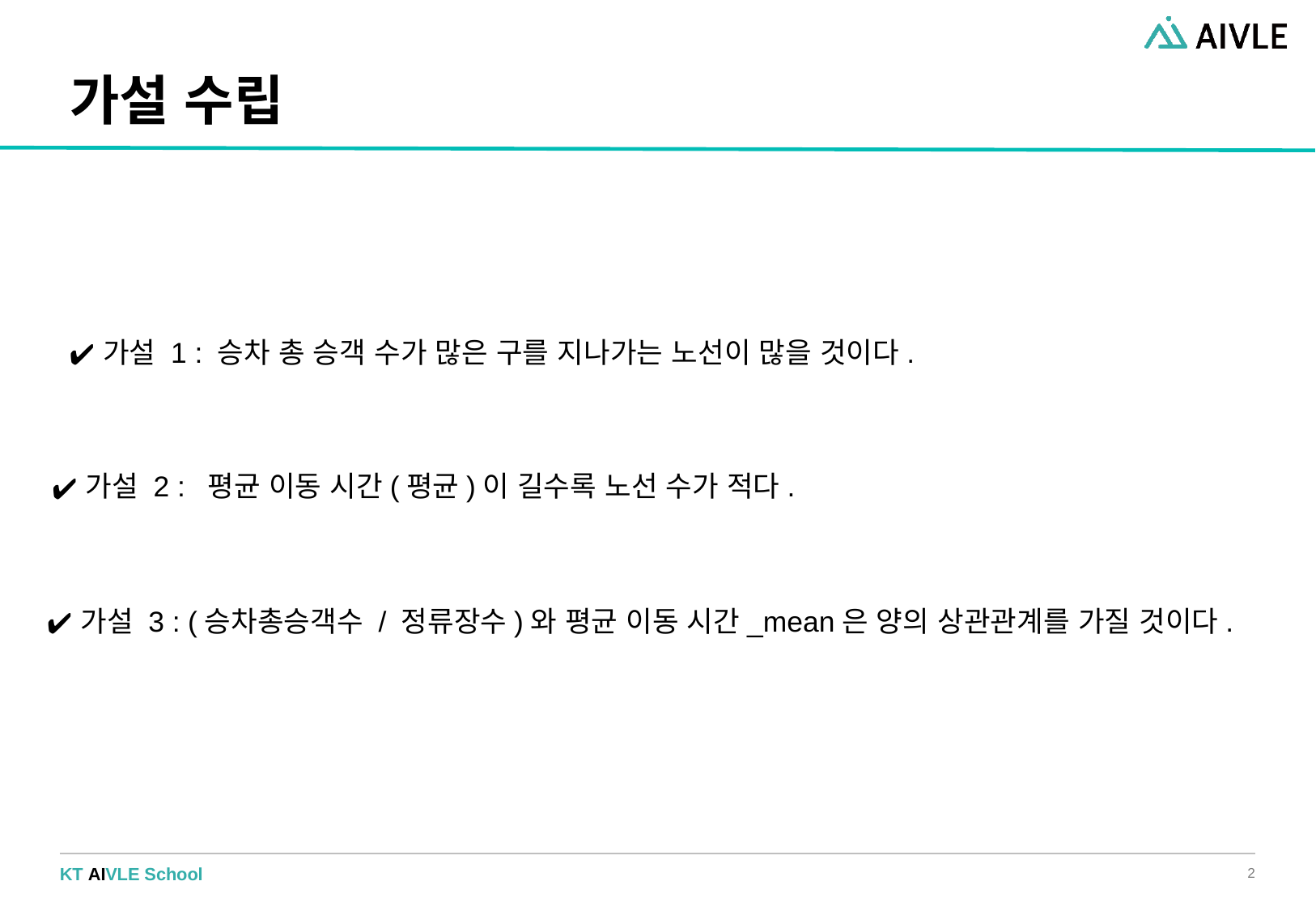

# 가설 수립
가설 1 : 승차 총 승객 수가 많은 구를 지나가는 노선이 많을 것이다.
가설 2 :  평균 이동 시간(평균)이 길수록 노선 수가 적다.
가설 3 : (승차총승객수 / 정류장수)와 평균 이동 시간_mean은 양의 상관관계를 가질 것이다.